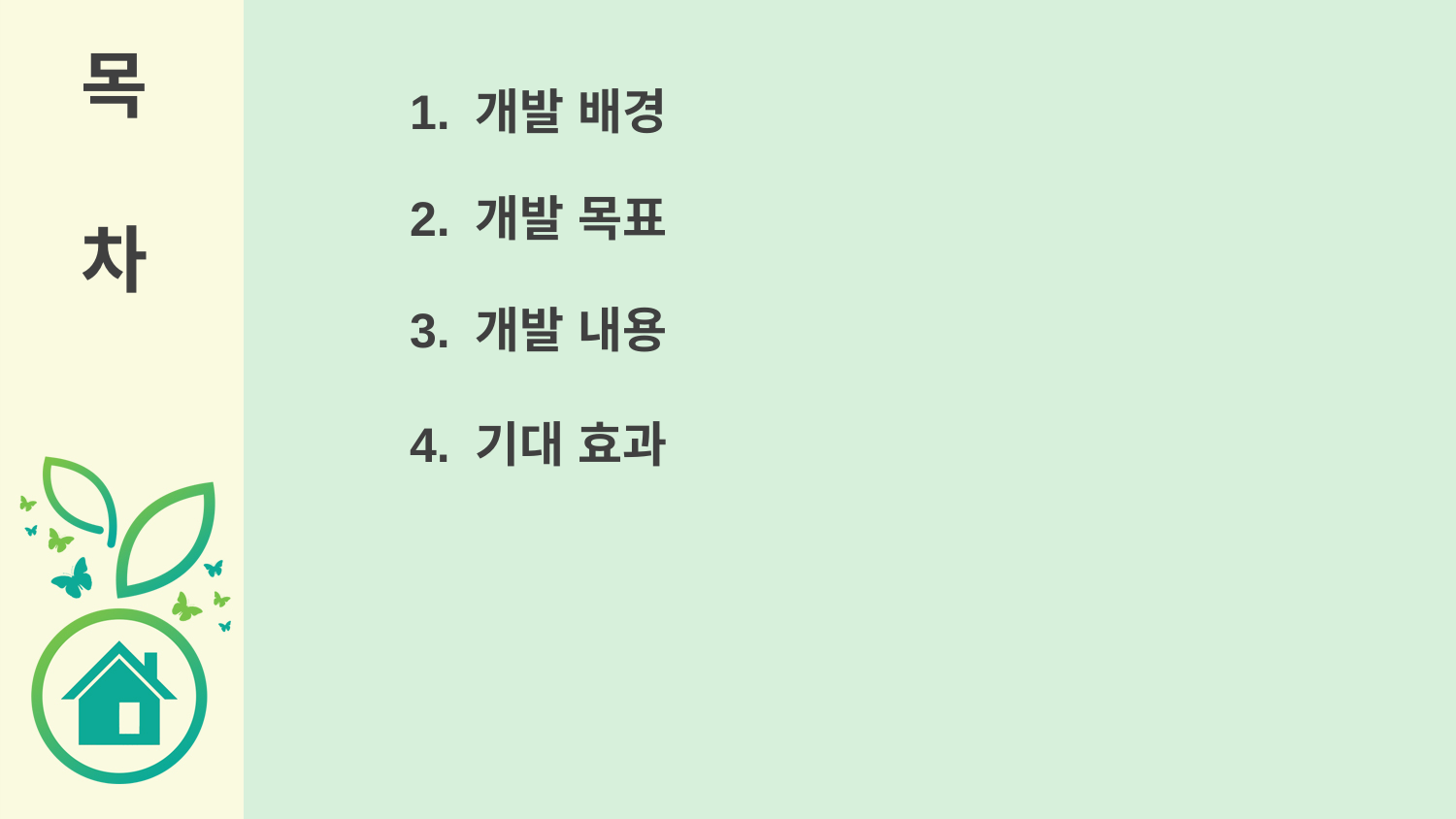

1. 개발 배경
목

차
2. 개발 목표
3. 개발 내용
4. 기대 효과